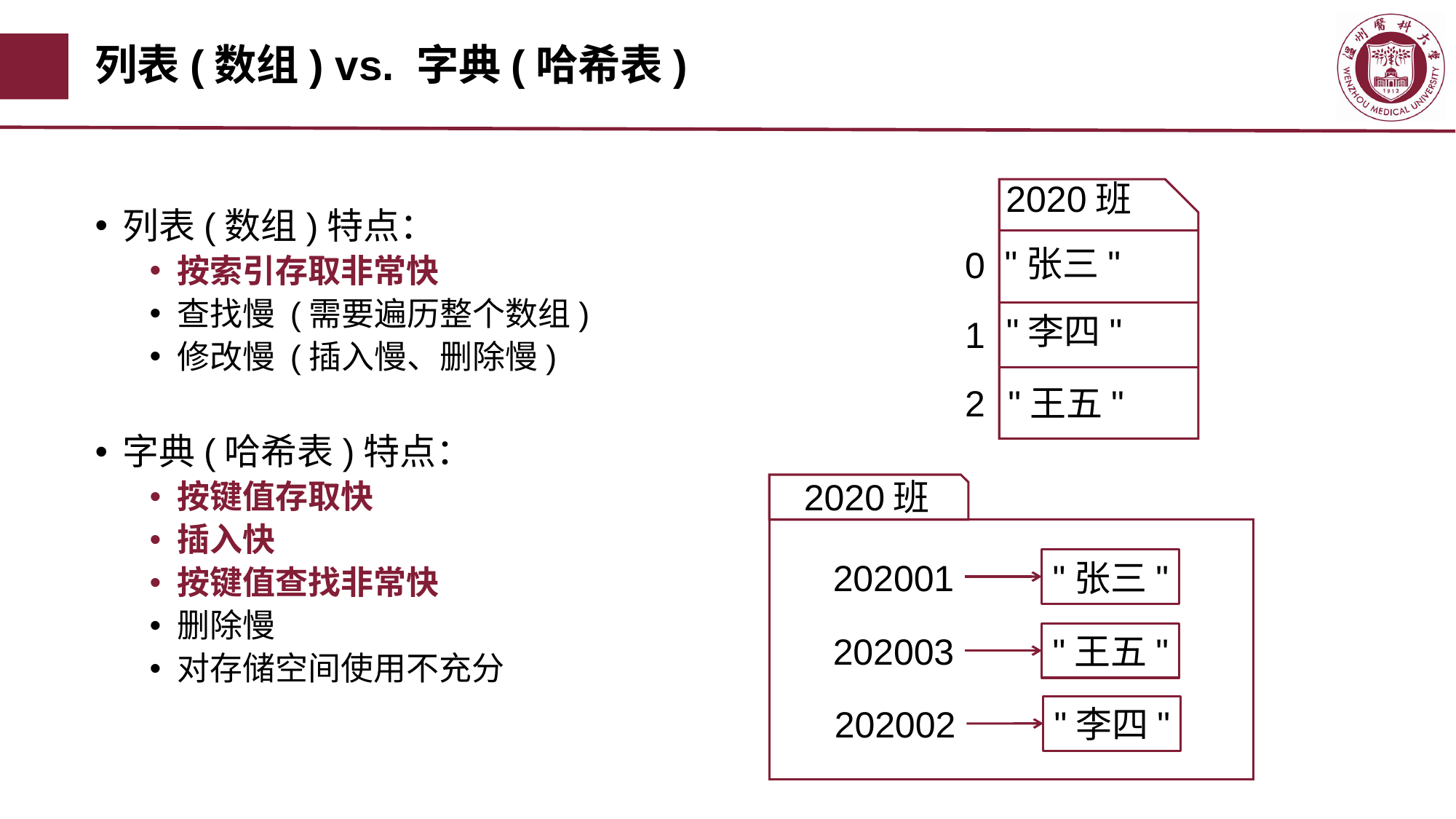

# 列表(数组) vs. 字典(哈希表)
2020班

"张三"
"李四"
"王五"
列表(数组)特点：
按索引存取非常快
查找慢 (需要遍历整个数组)
修改慢 (插入慢、删除慢)

字典(哈希表)特点：
按键值存取快
插入快
按键值查找非常快
删除慢
对存储空间使用不充分

0
1
2
2020班

202001
"张三"
202003
"王五"
"李四"
202002